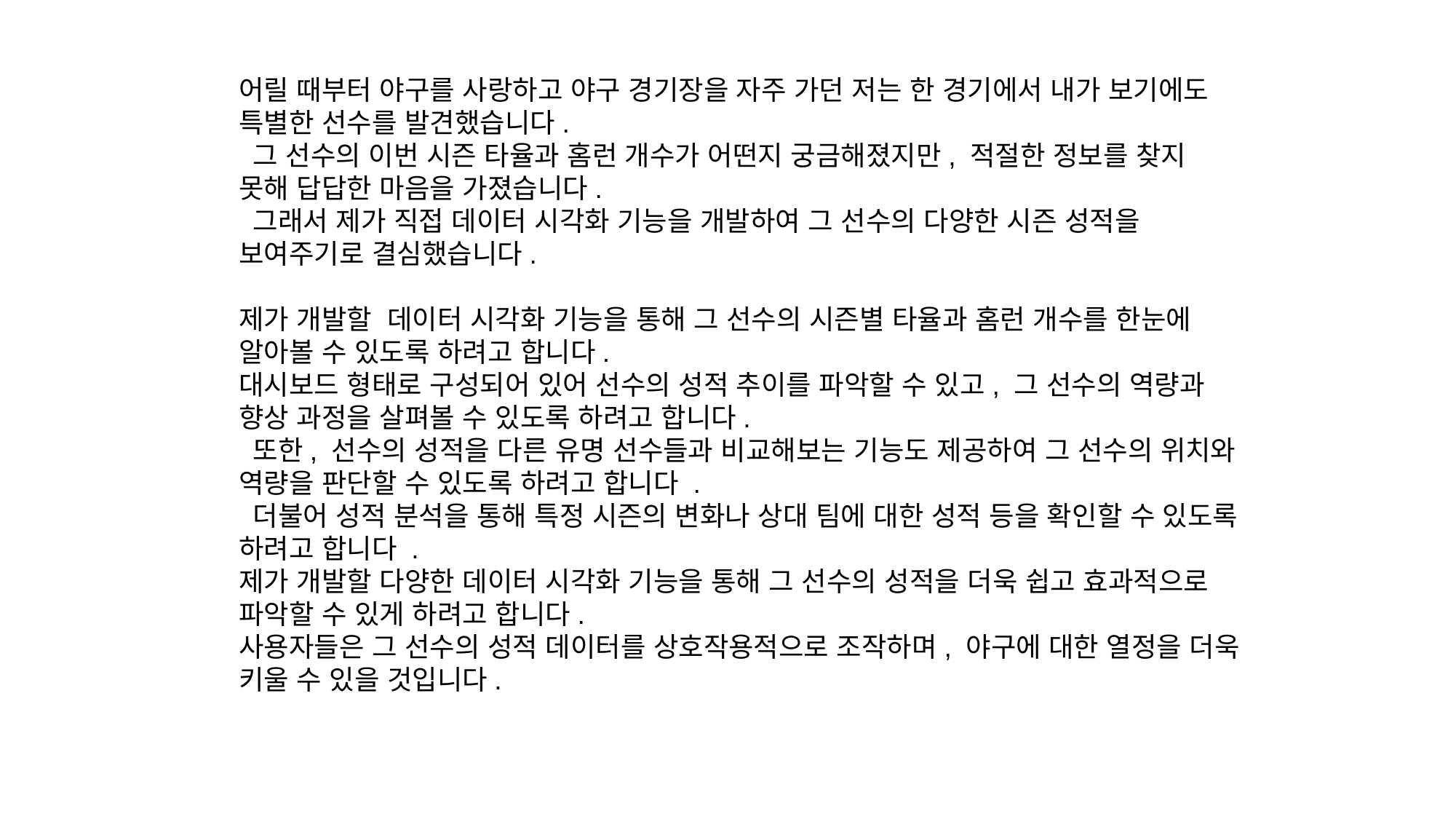

어릴 때부터 야구를 사랑하고 야구 경기장을 자주 가던 저는 한 경기에서 내가 보기에도 특별한 선수를 발견했습니다.
 그 선수의 이번 시즌 타율과 홈런 개수가 어떤지 궁금해졌지만, 적절한 정보를 찾지 못해 답답한 마음을 가졌습니다.
 그래서 제가 직접 데이터 시각화 기능을 개발하여 그 선수의 다양한 시즌 성적을 보여주기로 결심했습니다.

제가 개발할  데이터 시각화 기능을 통해 그 선수의 시즌별 타율과 홈런 개수를 한눈에 알아볼 수 있도록 하려고 합니다.
대시보드 형태로 구성되어 있어 선수의 성적 추이를 파악할 수 있고, 그 선수의 역량과 향상 과정을 살펴볼 수 있도록 하려고 합니다.
 또한, 선수의 성적을 다른 유명 선수들과 비교해보는 기능도 제공하여 그 선수의 위치와 역량을 판단할 수 있도록 하려고 합니다 .
 더불어 성적 분석을 통해 특정 시즌의 변화나 상대 팀에 대한 성적 등을 확인할 수 있도록 하려고 합니다 .
제가 개발할 다양한 데이터 시각화 기능을 통해 그 선수의 성적을 더욱 쉽고 효과적으로 파악할 수 있게 하려고 합니다.
사용자들은 그 선수의 성적 데이터를 상호작용적으로 조작하며, 야구에 대한 열정을 더욱 키울 수 있을 것입니다.